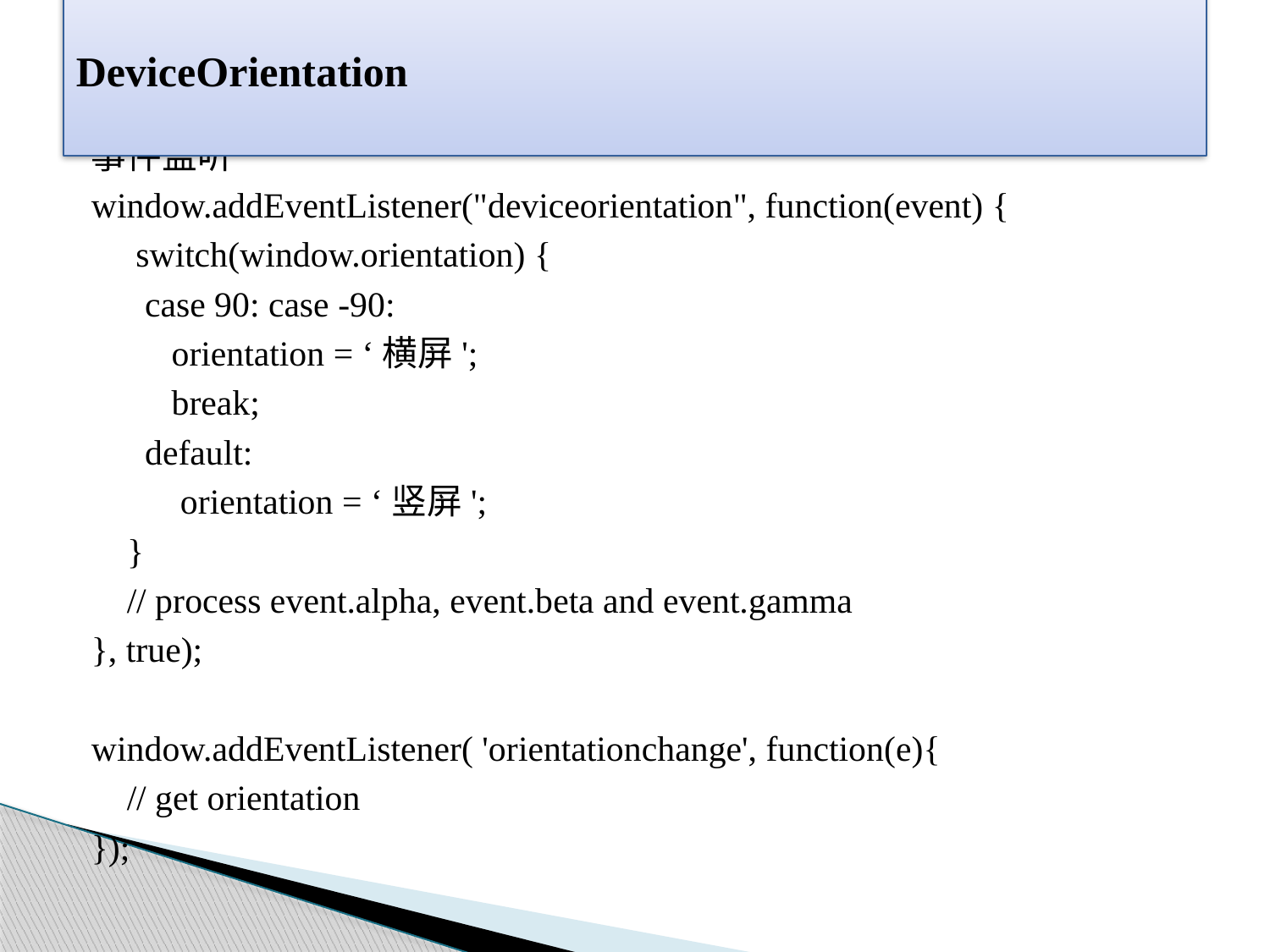

# DeviceOrientation
事件监听
window.addEventListener("deviceorientation", function(event) {
	 switch(window.orientation) {
      case 90: case -90:
         orientation = ‘横屏';
         break;
      default:
          orientation = ‘竖屏';
    }
	// process event.alpha, event.beta and event.gamma
}, true);

window.addEventListener( 'orientationchange', function(e){
	// get orientation
});